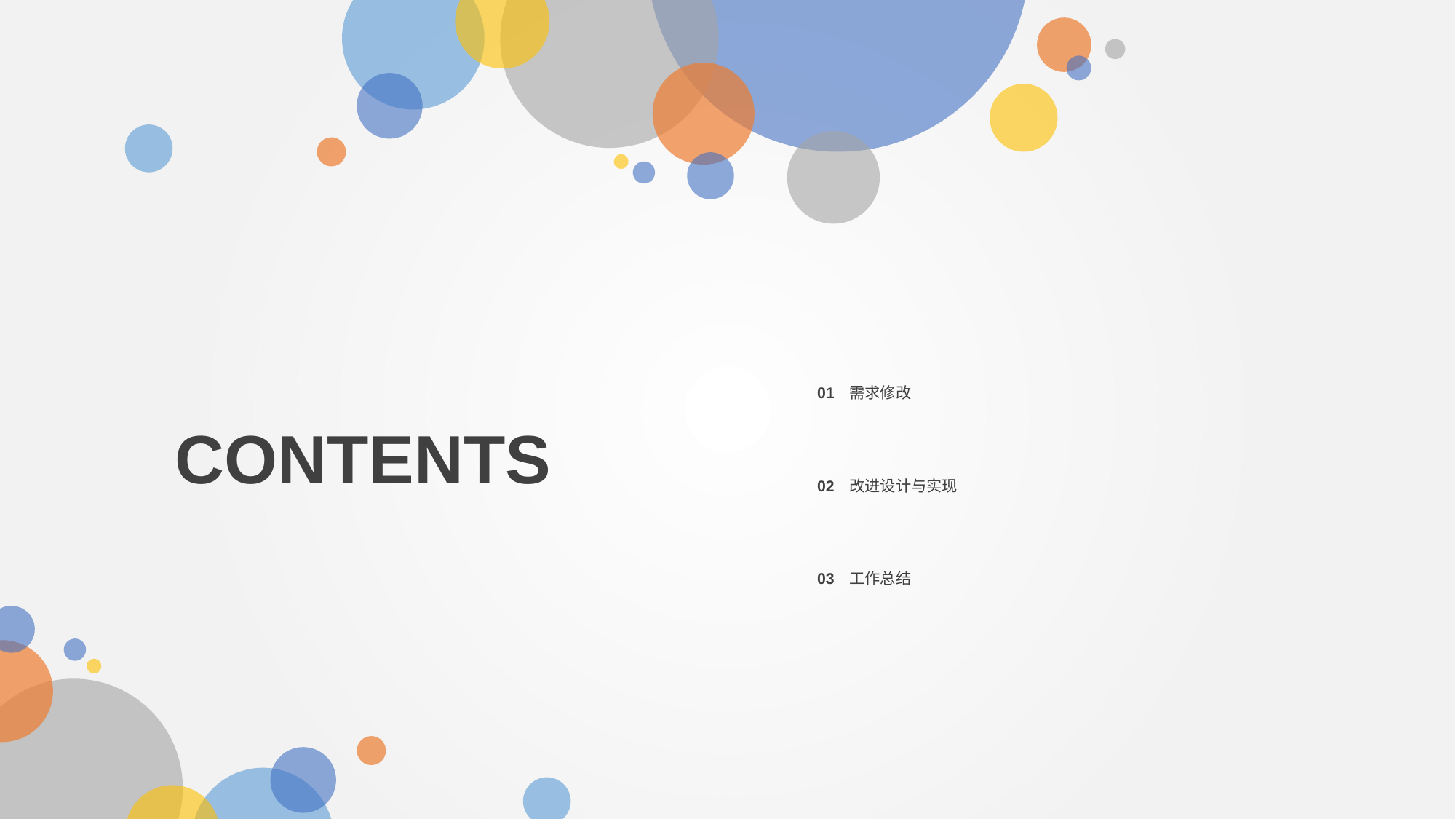

01   需求修改
CONTENTS
02   改进设计与实现
03   工作总结